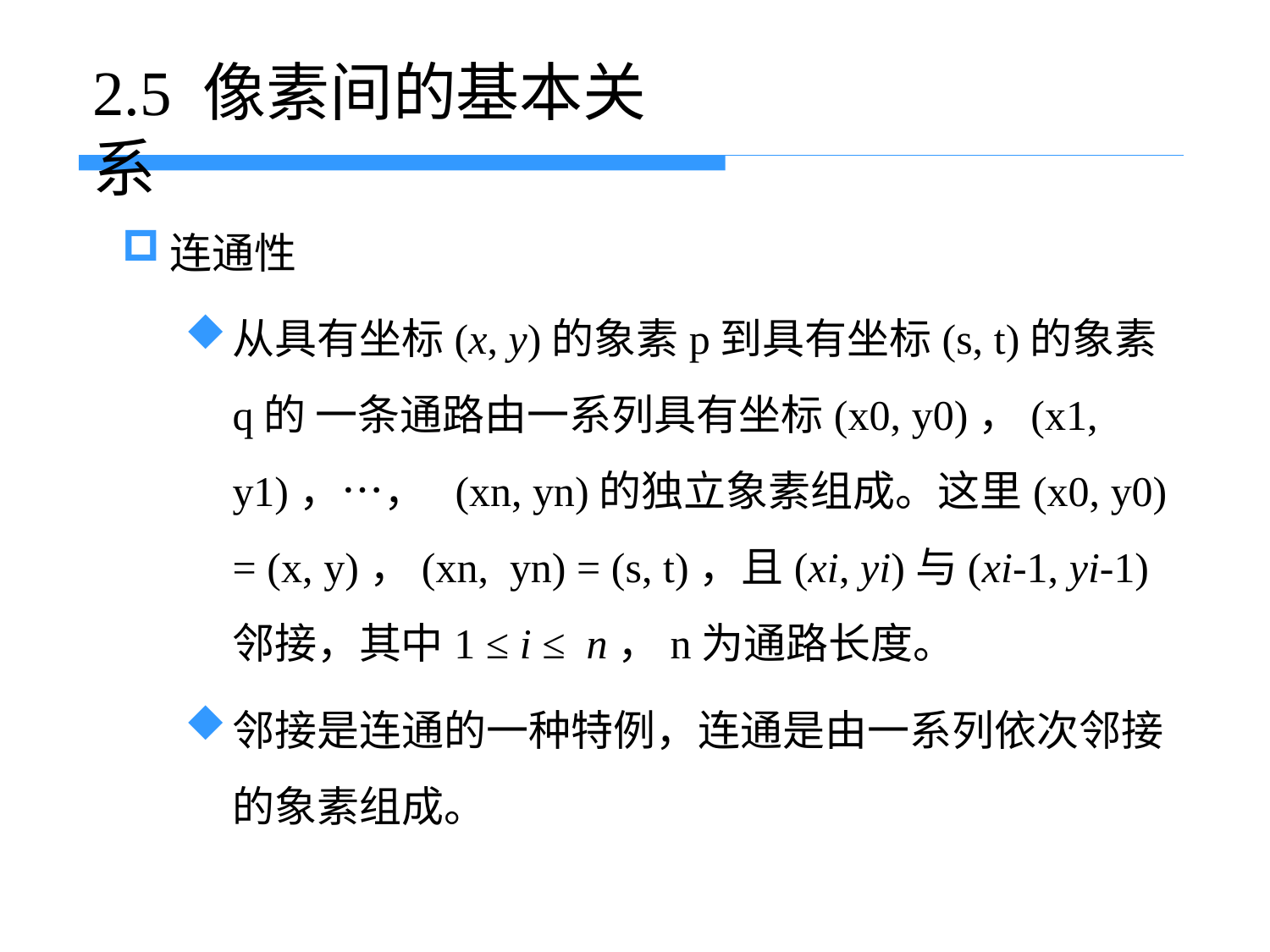

# 2.5 像素间的基本关系
连通性
从具有坐标(x, y)的象素p到具有坐标(s, t)的象素q的 一条通路由一系列具有坐标(x0, y0)，(x1, y1)，…，  (xn, yn)的独立象素组成。这里(x0, y0) = (x, y)，(xn,  yn) = (s, t)，且(xi, yi)与(xi-1, yi-1)邻接，其中1 ≤ i ≤  n，n为通路长度。
邻接是连通的一种特例，连通是由一系列依次邻接 的象素组成。